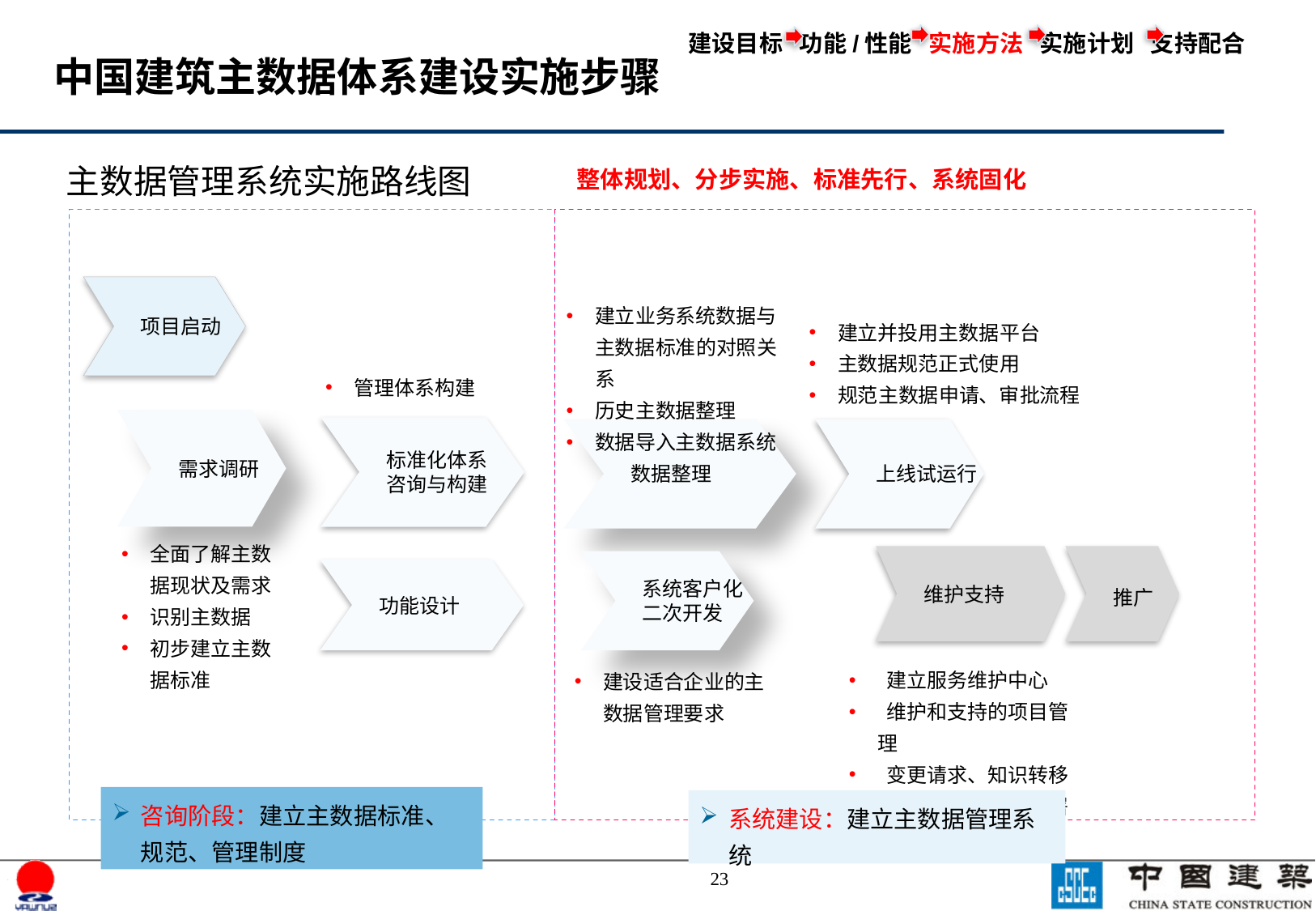

建设目标   功能/性能   实施方法   实施计划   支持配合
# 中国建筑主数据体系建设实施步骤

主数据管理系统实施路线图
整体规划、分步实施、标准先行、系统固化

项目启动
建立业务系统数据与主数据标准的对照关系
历史主数据整理
数据导入主数据系统
建立并投用主数据平台
主数据规范正式使用
规范主数据申请、审批流程
管理体系构建
需求调研
标准化体系
咨询与构建
数据整理
上线试运行
全面了解主数据现状及需求
识别主数据
初步建立主数据标准
维护支持
推广
系统客户化
二次开发
功能设计
 建立服务维护中心
 维护和支持的项目管理
 变更请求、知识转移
 支持和协调项目部署
建设适合企业的主数据管理要求
咨询阶段：建立主数据标准、规范、管理制度
系统建设：建立主数据管理系统
23